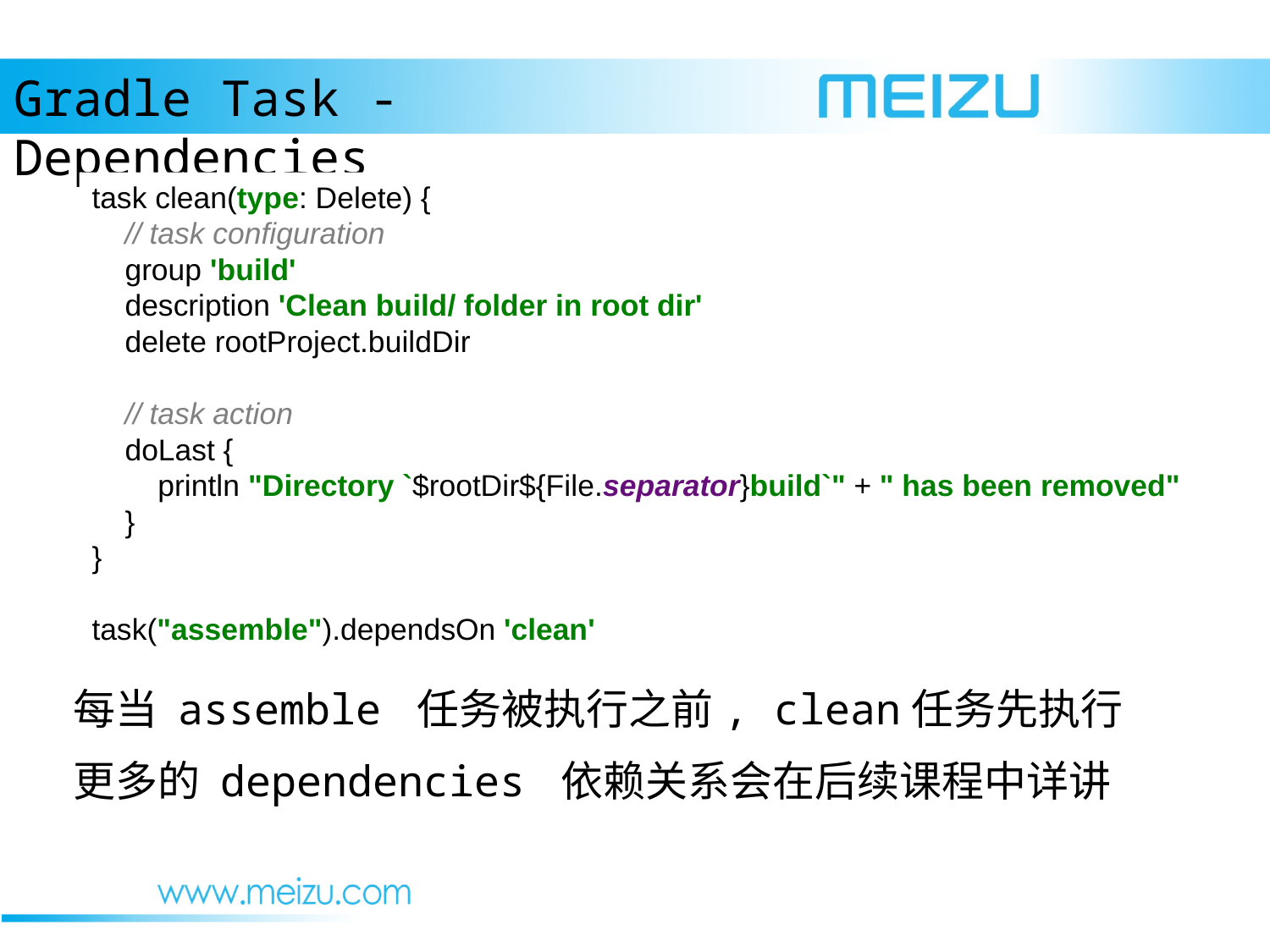

Gradle Task - Dependencies
task clean(type: Delete) {
    // task configuration
    group 'build'
    description 'Clean build/ folder in root dir'
    delete rootProject.buildDir
    // task action
    doLast {
        println "Directory `$rootDir${File.separator}build`" + " has been removed"
    }
}
task("assemble").dependsOn 'clean'
每当 assemble 任务被执行之前, clean任务先执行
更多的 dependencies 依赖关系会在后续课程中详讲